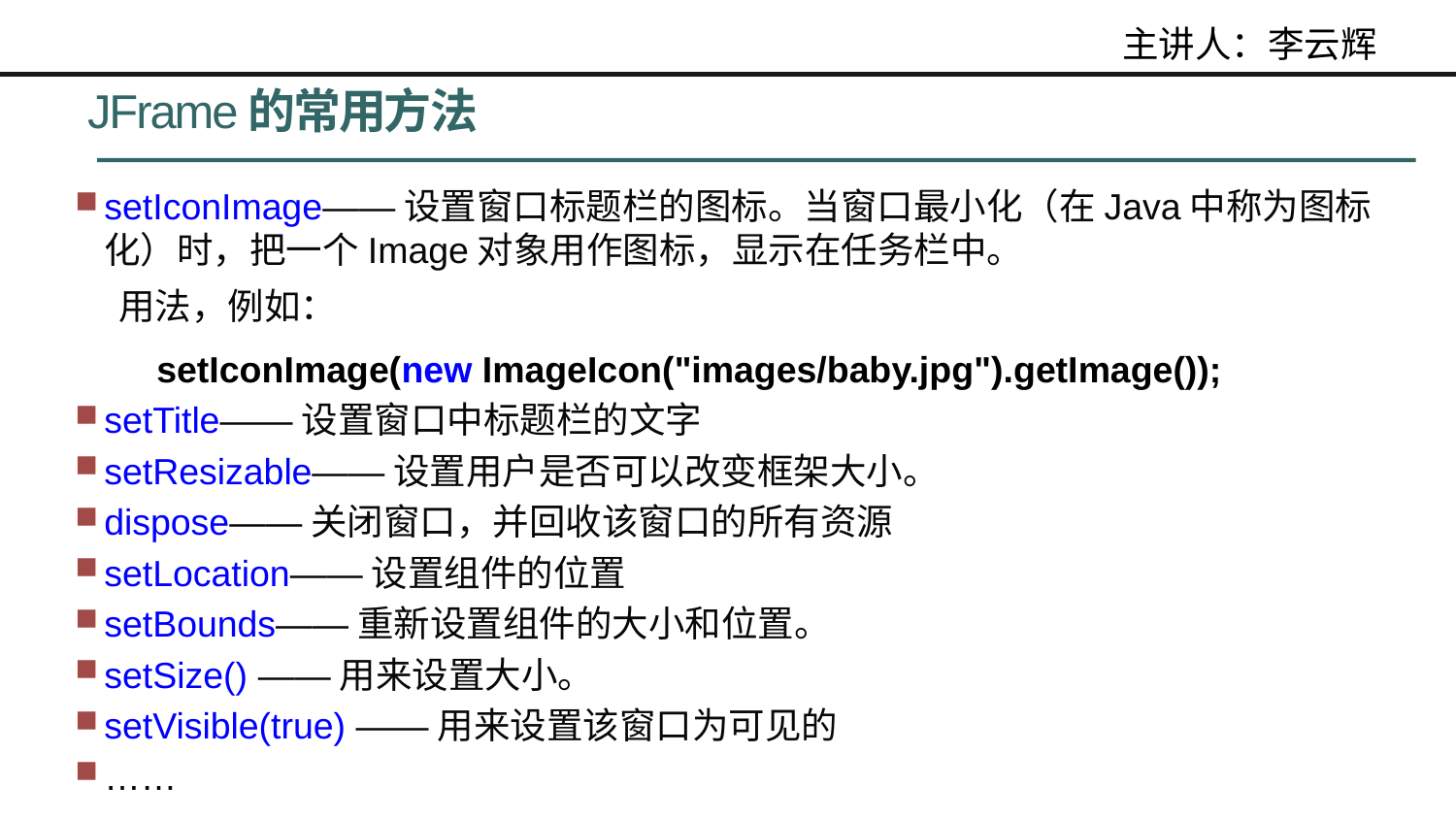

# JFrame的常用方法

setIconImage——设置窗口标题栏的图标。当窗口最小化（在Java中称为图标化）时，把一个Image对象用作图标，显示在任务栏中。
用法，例如：
        setIconImage(new ImageIcon("images/baby.jpg").getImage());
setTitle——设置窗口中标题栏的文字
setResizable——设置用户是否可以改变框架大小。
dispose——关闭窗口，并回收该窗口的所有资源
setLocation——设置组件的位置
setBounds——重新设置组件的大小和位置。
setSize() ——用来设置大小。
setVisible(true) ——用来设置该窗口为可见的
……